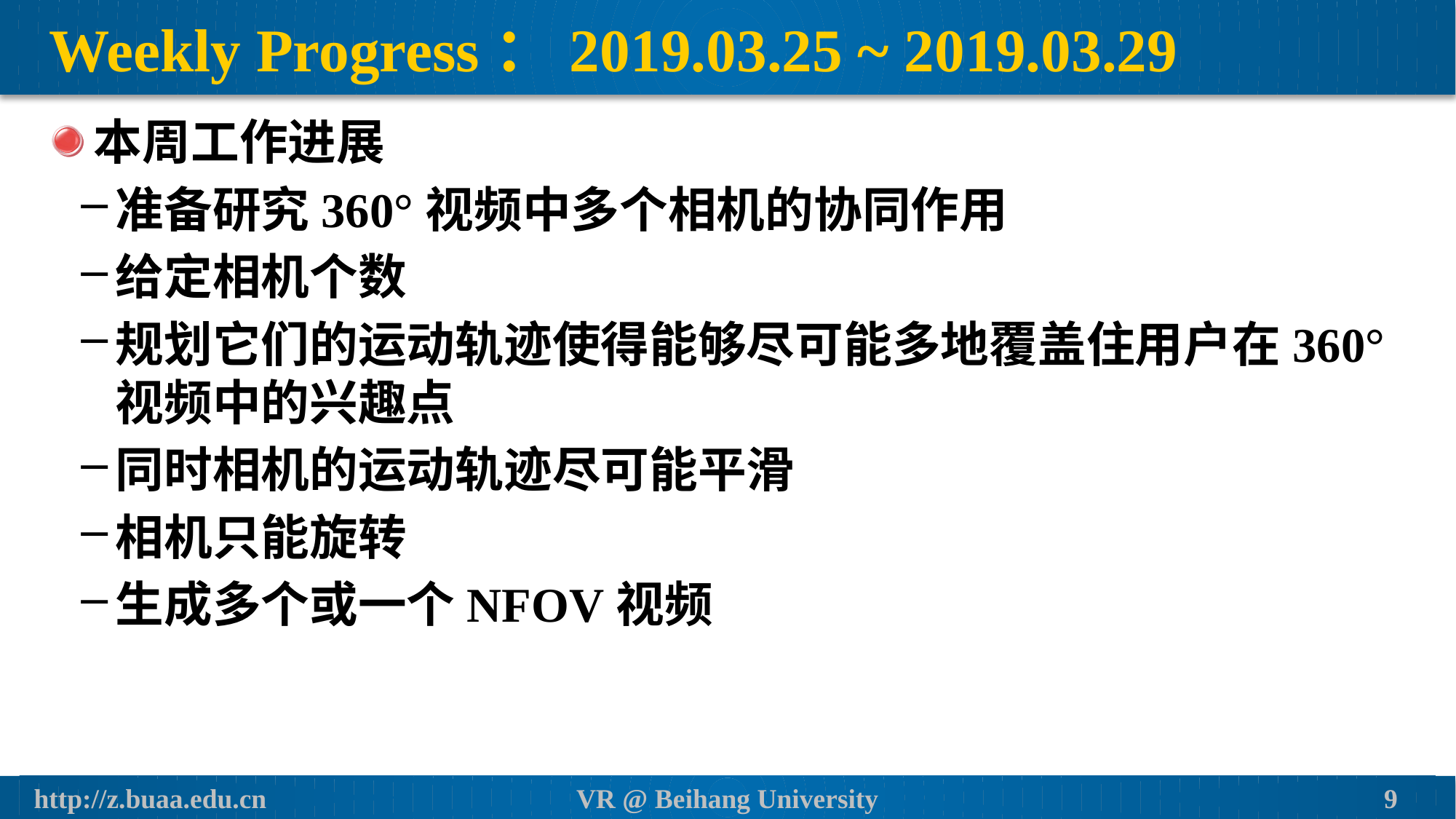

# Weekly Progress：2019.03.25 ~ 2019.03.29
本周工作进展
准备研究360°视频中多个相机的协同作用
给定相机个数
规划它们的运动轨迹使得能够尽可能多地覆盖住用户在360°视频中的兴趣点
同时相机的运动轨迹尽可能平滑
相机只能旋转
生成多个或一个NFOV视频